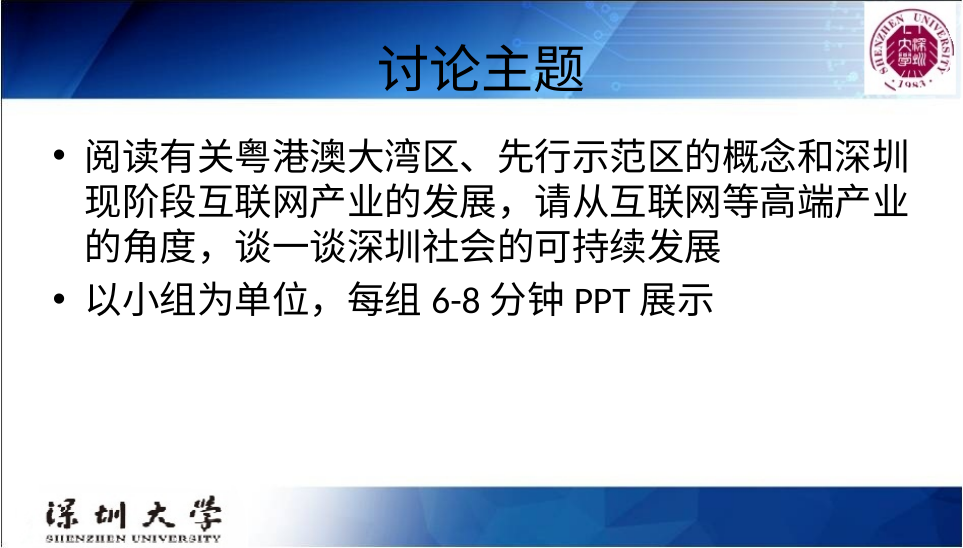

# 讨论主题
阅读有关粤港澳大湾区、先行示范区的概念和深圳现阶段互联网产业的发展，请从互联网等高端产业的角度，谈一谈深圳社会的可持续发展
以小组为单位，每组6-8分钟PPT展示
197